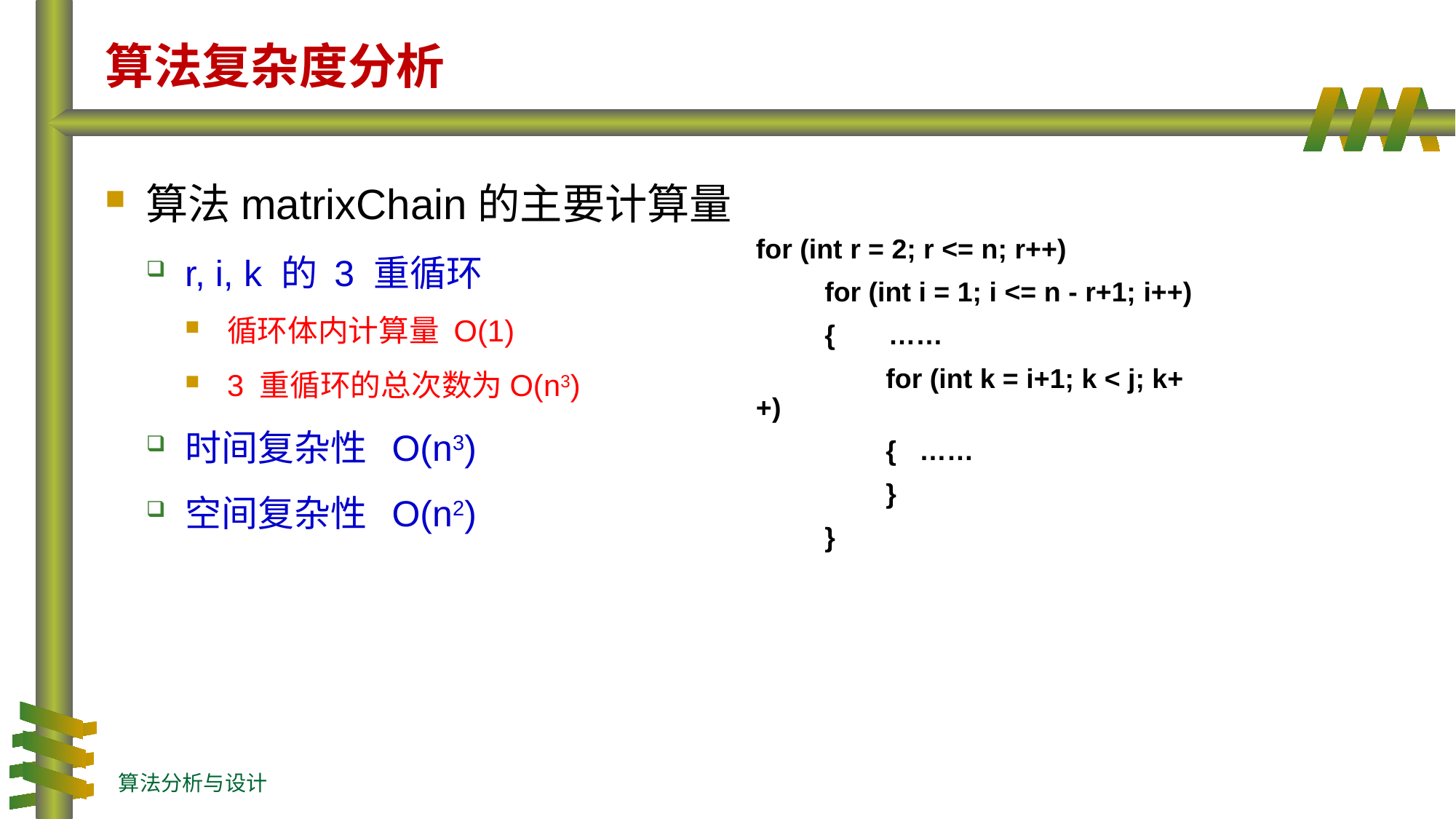

# 算法复杂度分析
算法matrixChain的主要计算量
r, i, k 的 3 重循环
循环体内计算量 O(1)
3 重循环的总次数为O(n3)
时间复杂性  O(n3)
空间复杂性  O(n2)
for (int r = 2; r <= n; r++)
         for (int i = 1; i <= n - r+1; i++)
         {       ……
                 for (int k = i+1; k < j; k++)
                 {   ……
                 }
         }
算法分析与设计